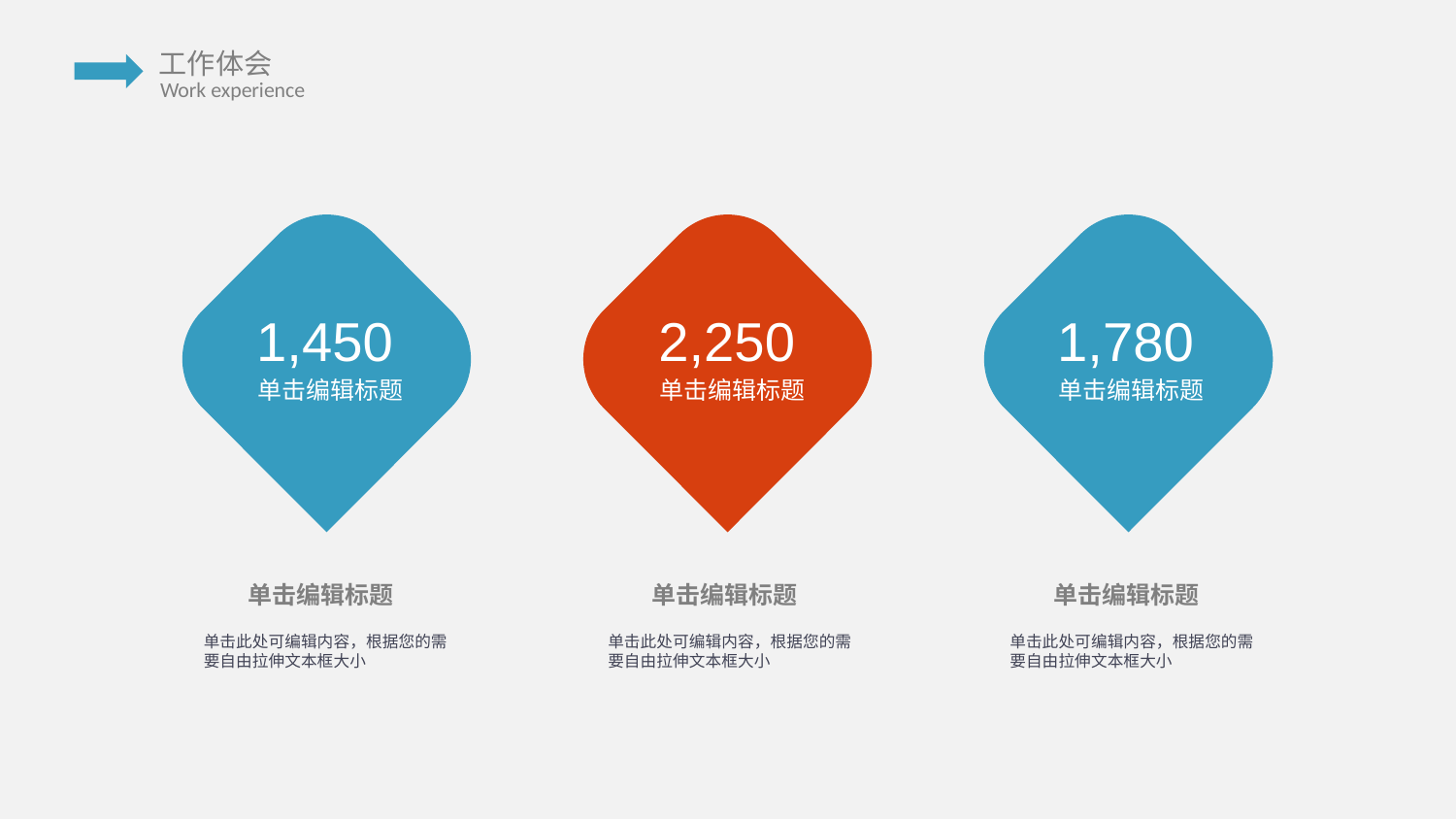

1,450
单击编辑标题
2,250
单击编辑标题
1,780
单击编辑标题
单击编辑标题
单击编辑标题
单击编辑标题
单击此处可编辑内容，根据您的需要自由拉伸文本框大小
单击此处可编辑内容，根据您的需要自由拉伸文本框大小
单击此处可编辑内容，根据您的需要自由拉伸文本框大小